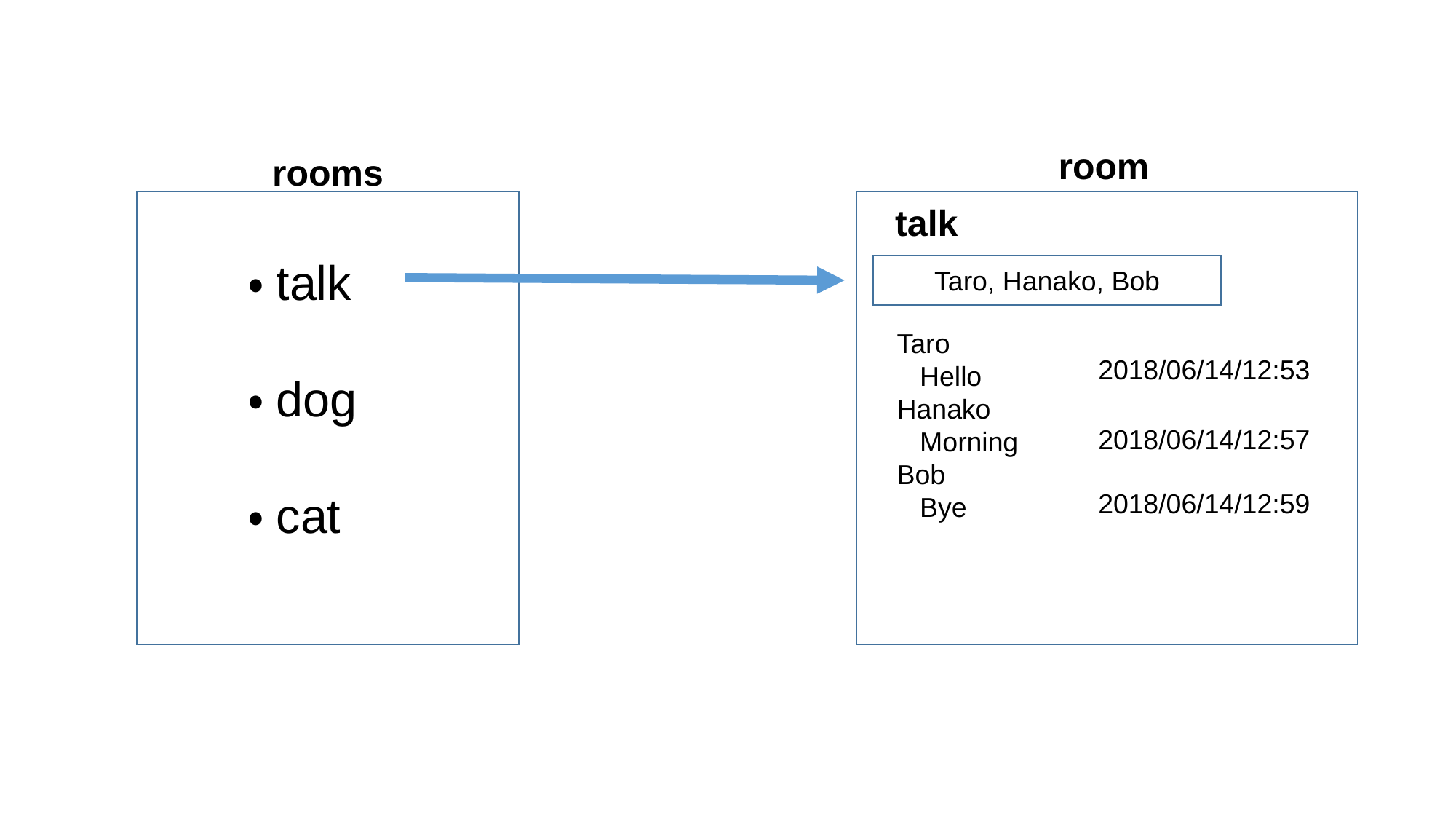

room
rooms

talk
・talk

・dog

・cat
Taro, Hanako, Bob
Taro
   Hello
Hanako
   Morning
Bob
   Bye
2018/06/14/12:53
2018/06/14/12:57
2018/06/14/12:59